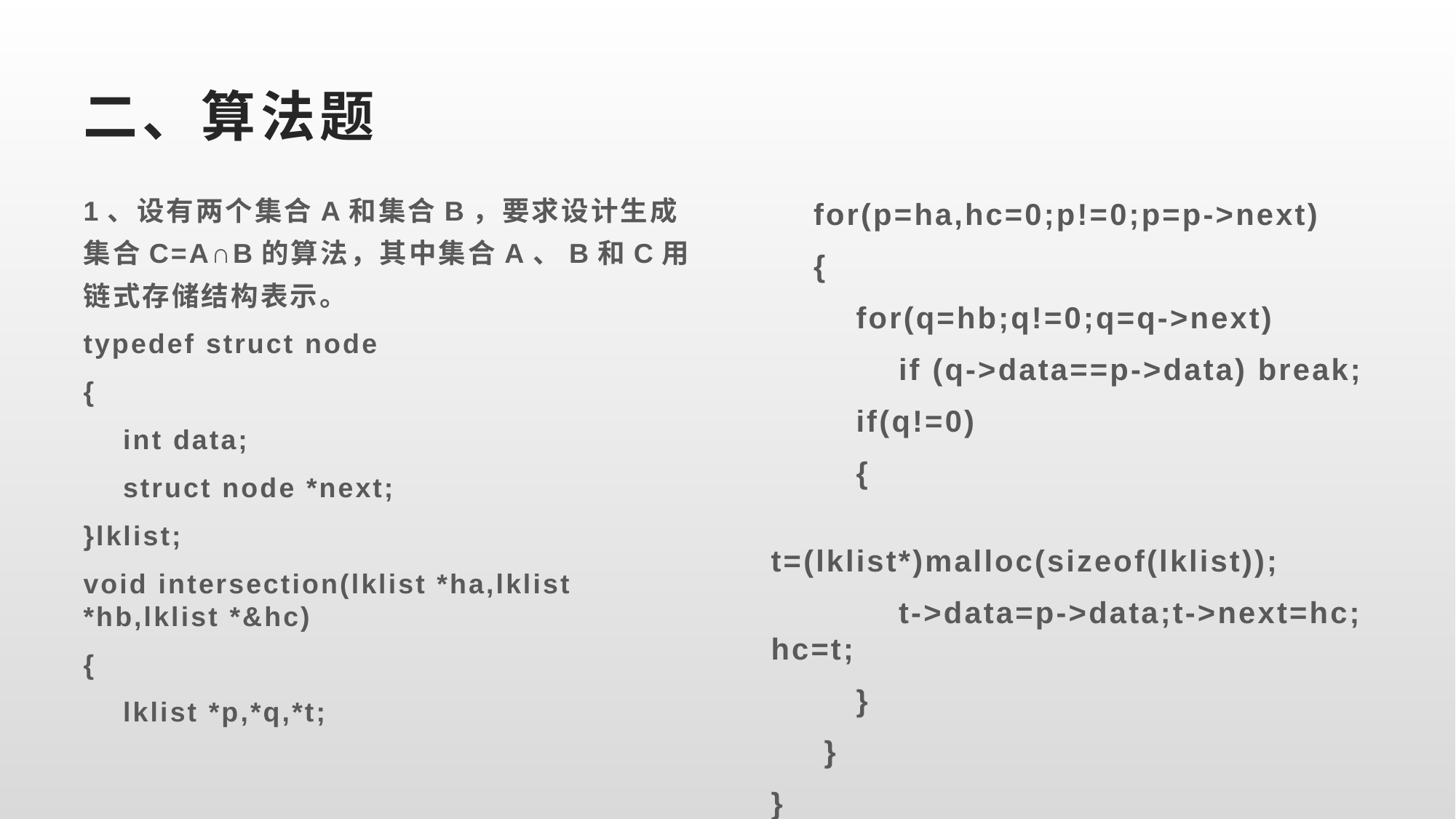

# 二、算法题
1、设有两个集合A和集合B，要求设计生成集合C=A∩B的算法，其中集合A、B和C用链式存储结构表示。
typedef struct node
{
    int data;
    struct node *next;
}lklist;
void intersection(lklist *ha,lklist *hb,lklist *&hc)
{
    lklist *p,*q,*t;

    for(p=ha,hc=0;p!=0;p=p->next)
    {
        for(q=hb;q!=0;q=q->next)
            if (q->data==p->data) break;
        if(q!=0)
        {
            t=(lklist*)malloc(sizeof(lklist));
            t->data=p->data;t->next=hc; hc=t;
        }
     }
}